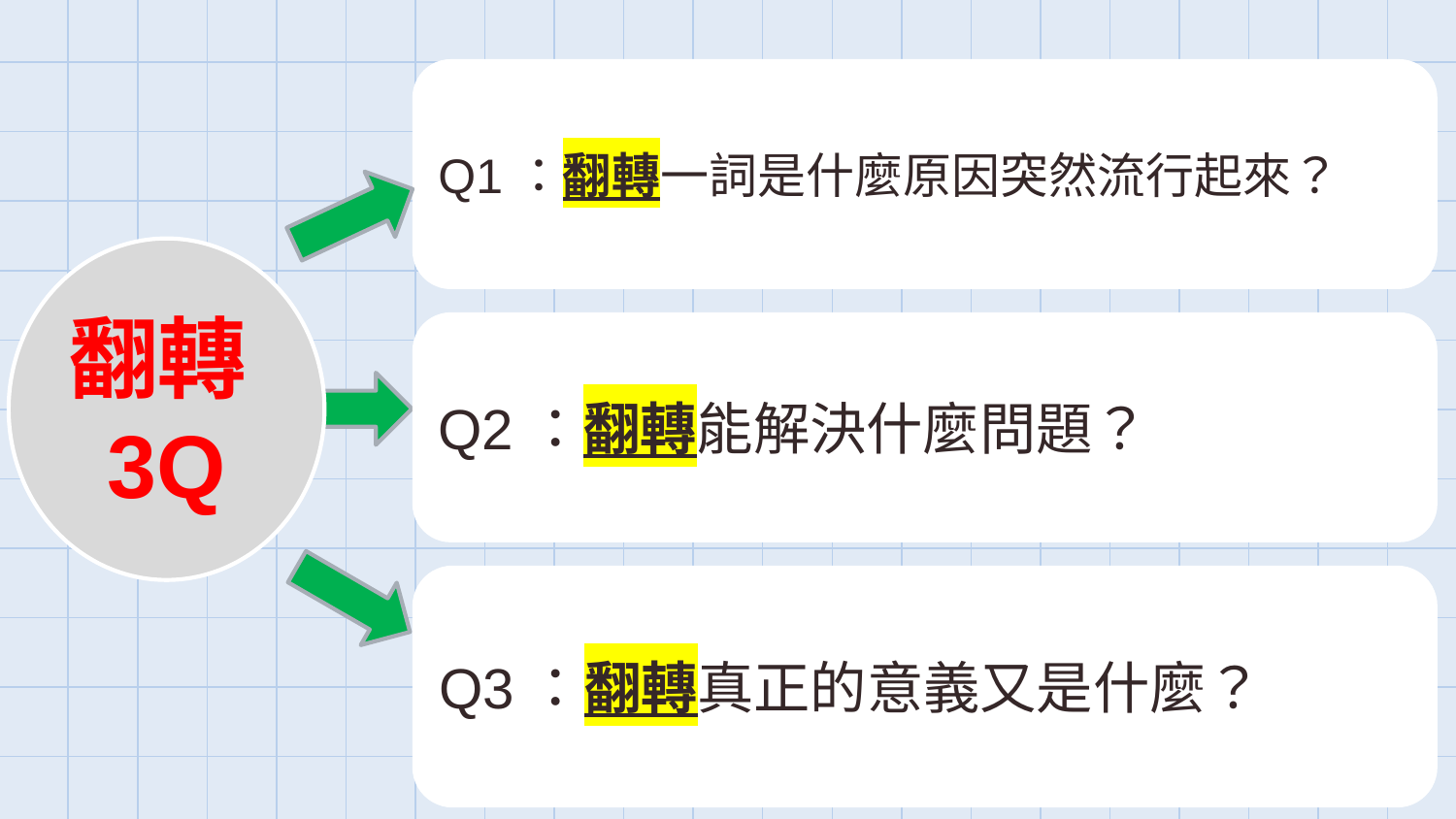

Q1：翻轉一詞是什麼原因突然流行起來？

翻轉3Q
Q2：翻轉能解決什麼問題？

Q3：翻轉真正的意義又是什麼？